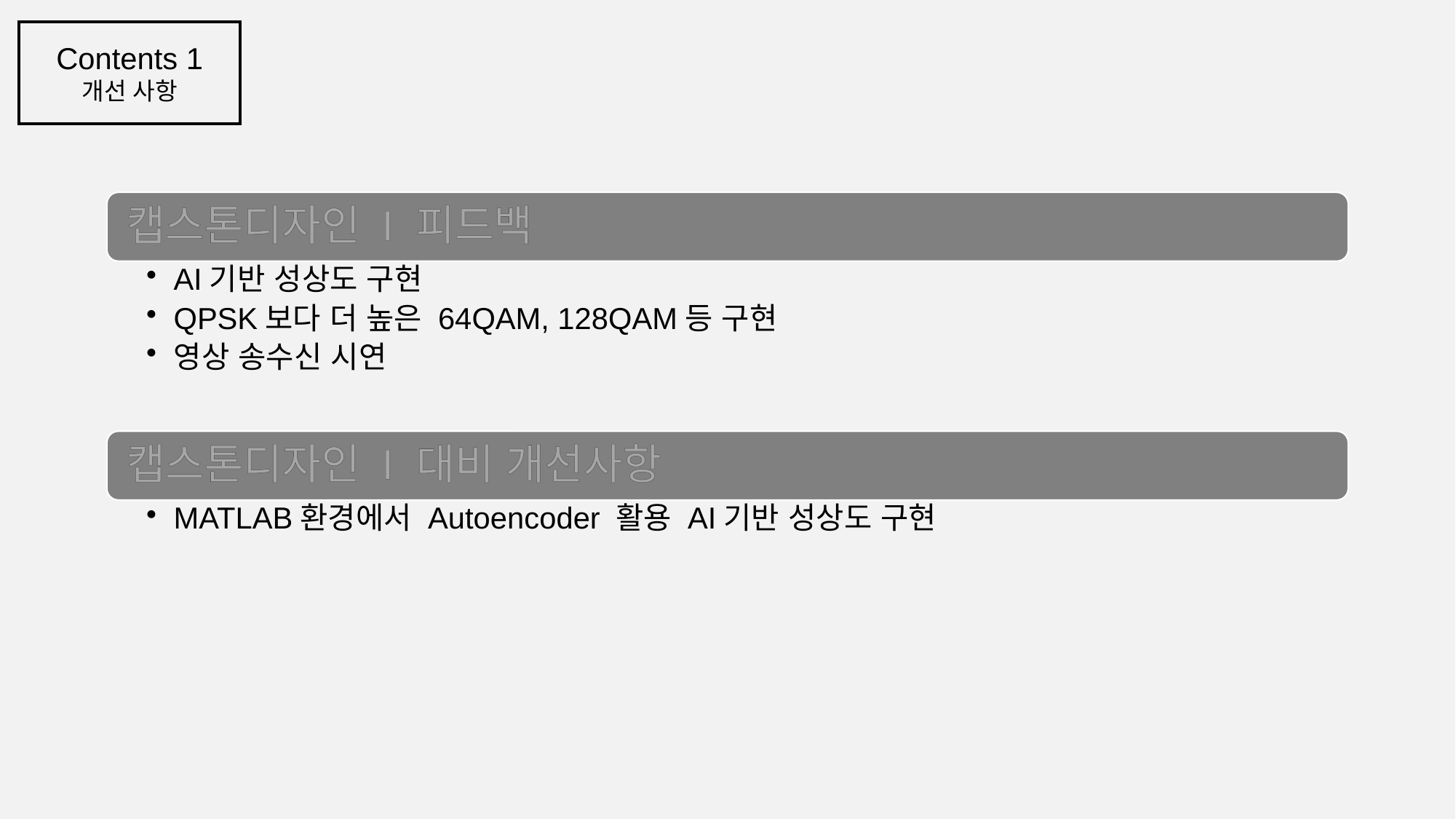

Contents 1
개선 사항
캡스톤디자인 I 피드백
AI기반 성상도 구현
QPSK보다 더 높은 64QAM, 128QAM등 구현
영상 송수신 시연
캡스톤디자인 I 대비 개선사항
MATLAB환경에서 Autoencoder 활용 AI기반 성상도 구현